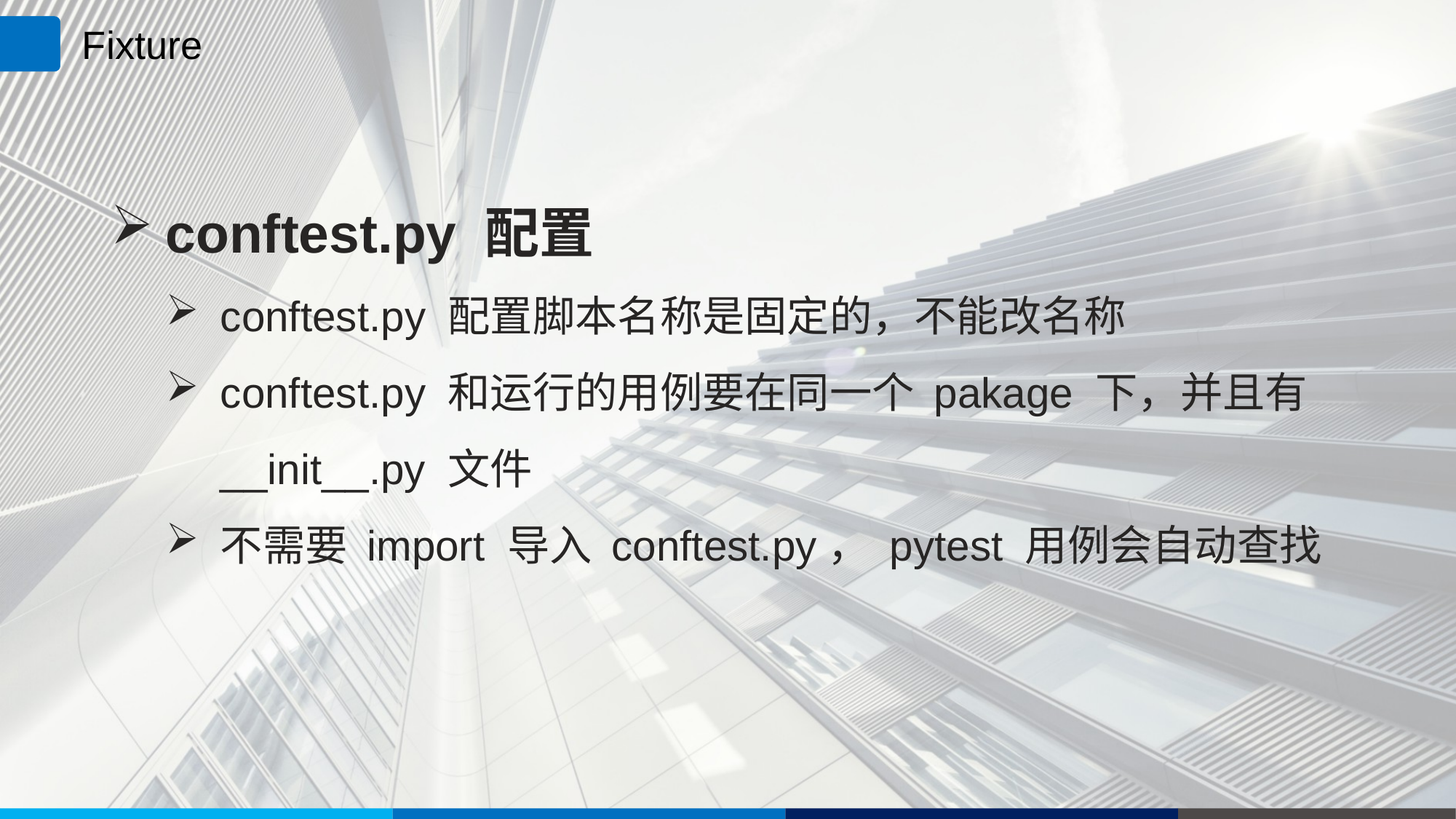

Fixture

conftest.py 配置
conftest.py 配置脚本名称是固定的，不能改名称
conftest.py 和运行的用例要在同一个 pakage 下，并且有__init__.py 文件
不需要 import 导入 conftest.py， pytest 用例会自动查找